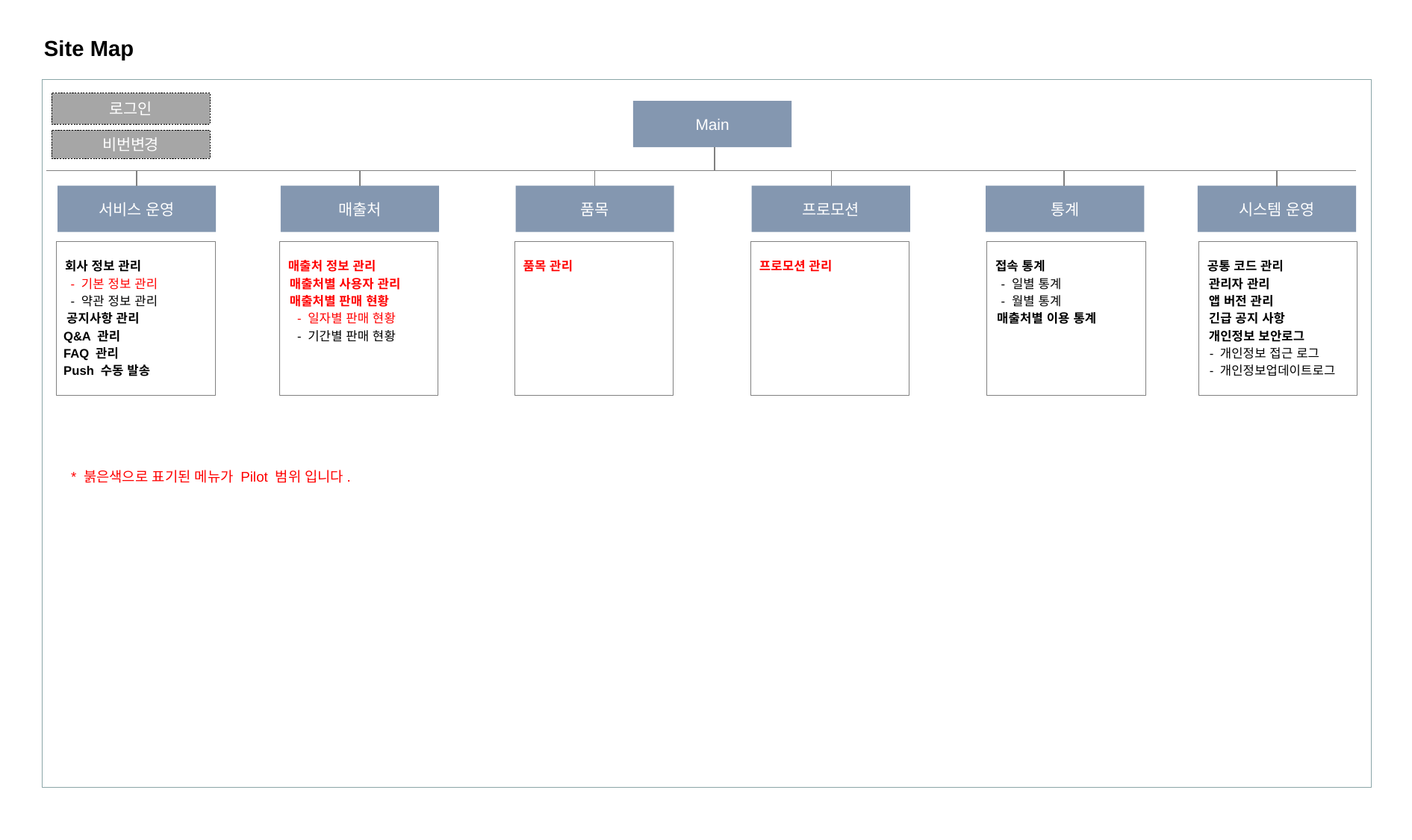

Site Map

로그인
Main
비번변경
프로모션
서비스 운영
매출처
품목
시스템 운영
통계

  프로모션 관리

  품목 관리

  회사 정보 관리
    - 기본 정보 관리
    - 약관 정보 관리
  공지사항 관리
  Q&A 관리
  FAQ 관리
  Push 수동 발송

  매출처 정보 관리
  매출처별 사용자 관리
  매출처별 판매 현황
     - 일자별 판매 현황
     - 기간별 판매 현황

  접속 통계
    - 일별 통계
    - 월별 통계
  매출처별 이용 통계

  공통 코드 관리
  관리자 관리
  앱 버전 관리
  긴급 공지 사항
  개인정보 보안로그
   - 개인정보 접근 로그
   - 개인정보업데이트로그
* 붉은색으로 표기된 메뉴가 Pilot 범위 입니다.
4